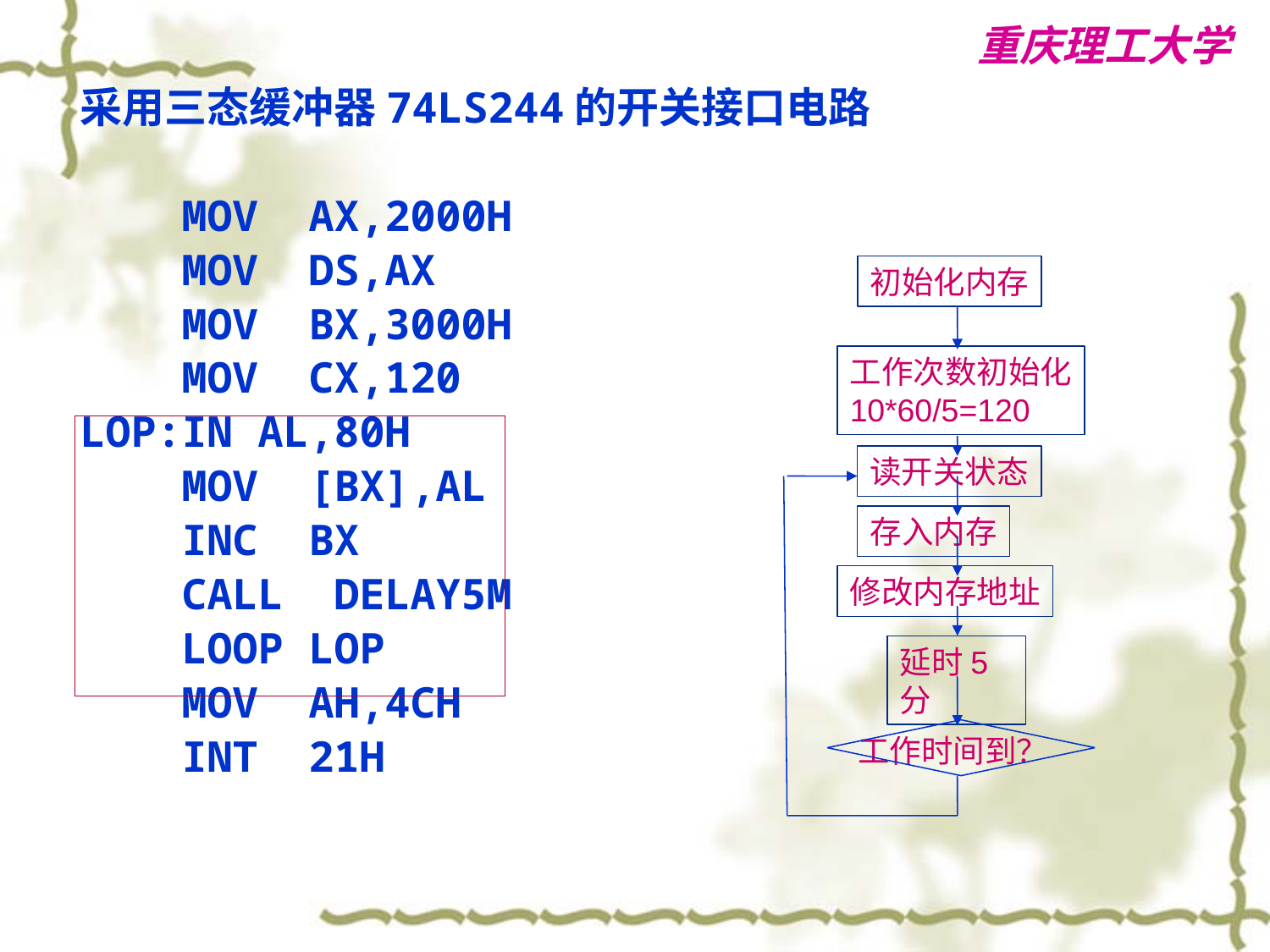

采用三态缓冲器74LS244的开关接口电路

    MOV  AX,2000H
    MOV  DS,AX
    MOV  BX,3000H
    MOV  CX,120
LOP:IN AL,80H
    MOV  [BX],AL
    INC  BX
    CALL  DELAY5M
    LOOP LOP
    MOV  AH,4CH
    INT  21H
初始化内存

工作次数初始化
10*60/5=120

读开关状态

存入内存

修改内存地址

工作时间到？

延时5分